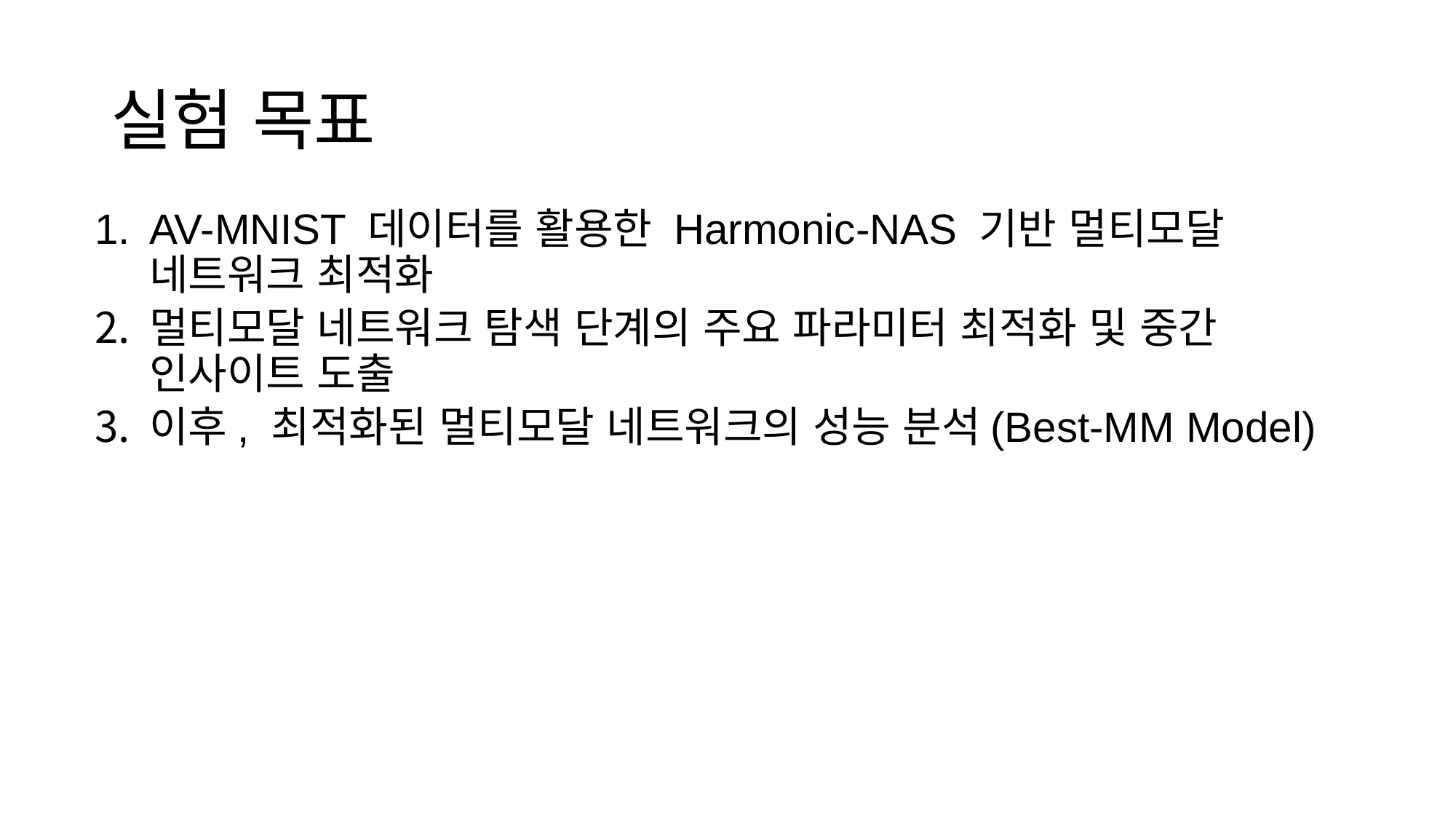

# 실험 목표
AV-MNIST 데이터를 활용한 Harmonic-NAS 기반 멀티모달 네트워크 최적화
멀티모달 네트워크 탐색 단계의 주요 파라미터 최적화 및 중간 인사이트 도출
이후, 최적화된 멀티모달 네트워크의 성능 분석(Best-MM Model)